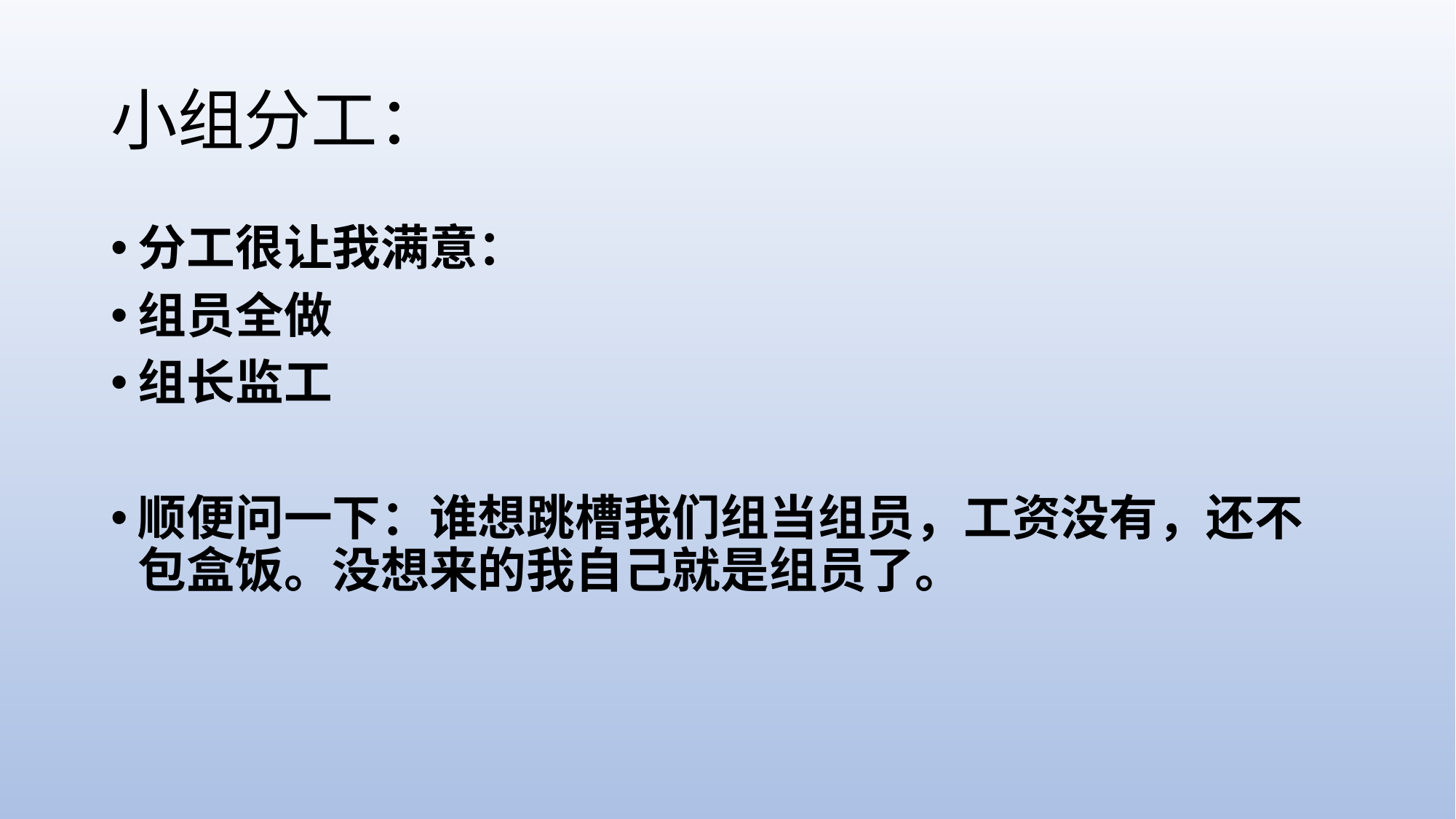

# 小组分工：
分工很让我满意：
组员全做
组长监工

顺便问一下：谁想跳槽我们组当组员，工资没有，还不包盒饭。没想来的我自己就是组员了。